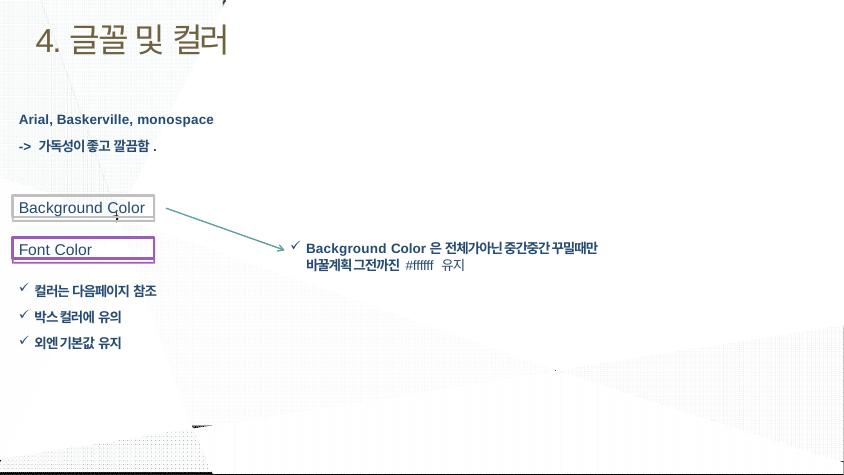

# 4.글꼴 및 컬러
Arial, Baskerville, monospace
-> 가독성이 좋고 깔끔함.

Background Color

Font Color
Background Color은 전체가아닌 중간중간 꾸밀때만  바꿀계획 그전까진 #ffffff 유지

컬러는 다음페이지 참조
박스 컬러에 유의
외엔 기본값 유지